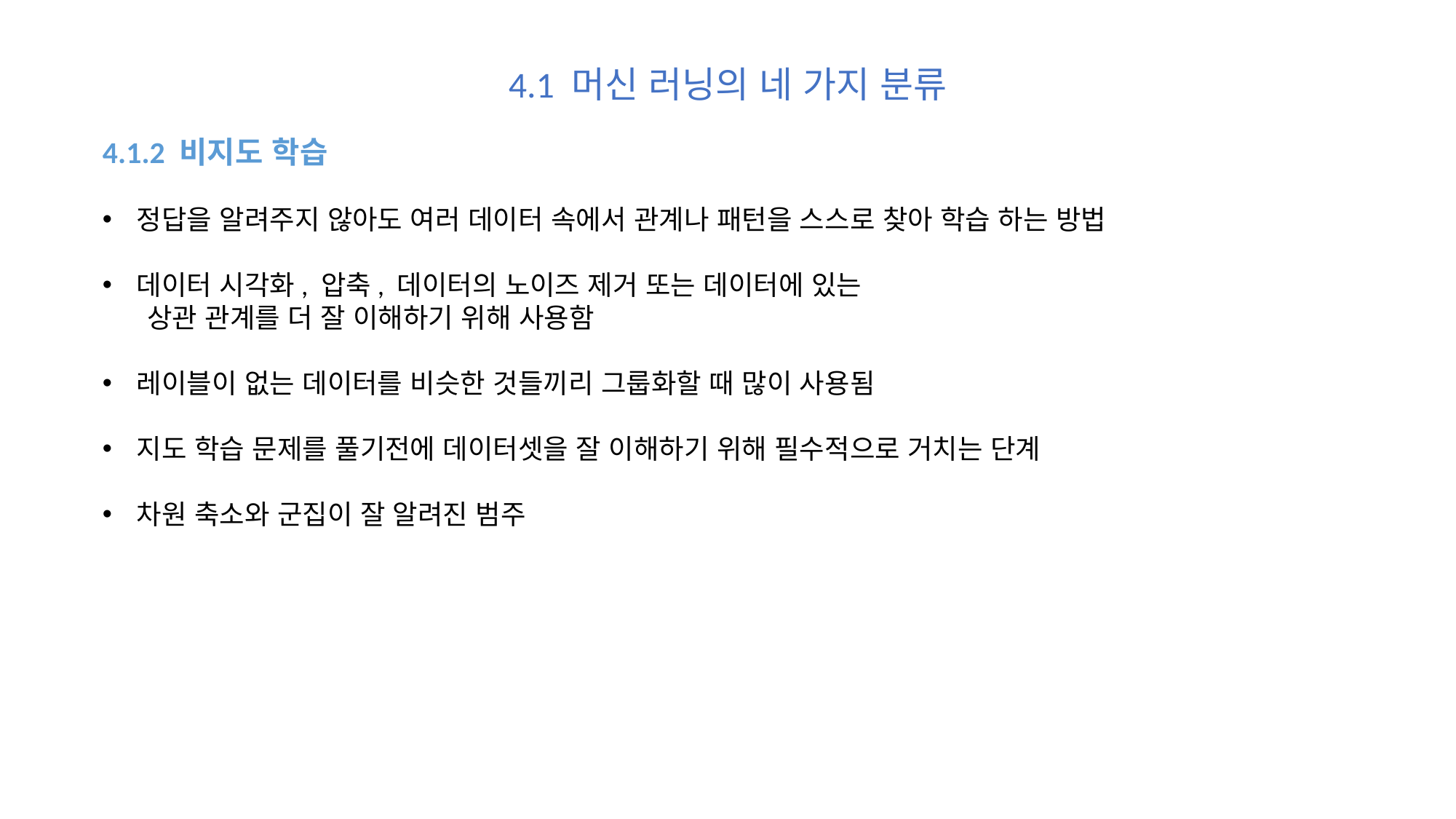

4.1 머신 러닝의 네 가지 분류
4.1.2 비지도 학습

정답을 알려주지 않아도 여러 데이터 속에서 관계나 패턴을 스스로 찾아 학습 하는 방법

데이터 시각화, 압축, 데이터의 노이즈 제거 또는 데이터에 있는
     상관 관계를 더 잘 이해하기 위해 사용함

레이블이 없는 데이터를 비슷한 것들끼리 그룹화할 때 많이 사용됨

지도 학습 문제를 풀기전에 데이터셋을 잘 이해하기 위해 필수적으로 거치는 단계

차원 축소와 군집이 잘 알려진 범주